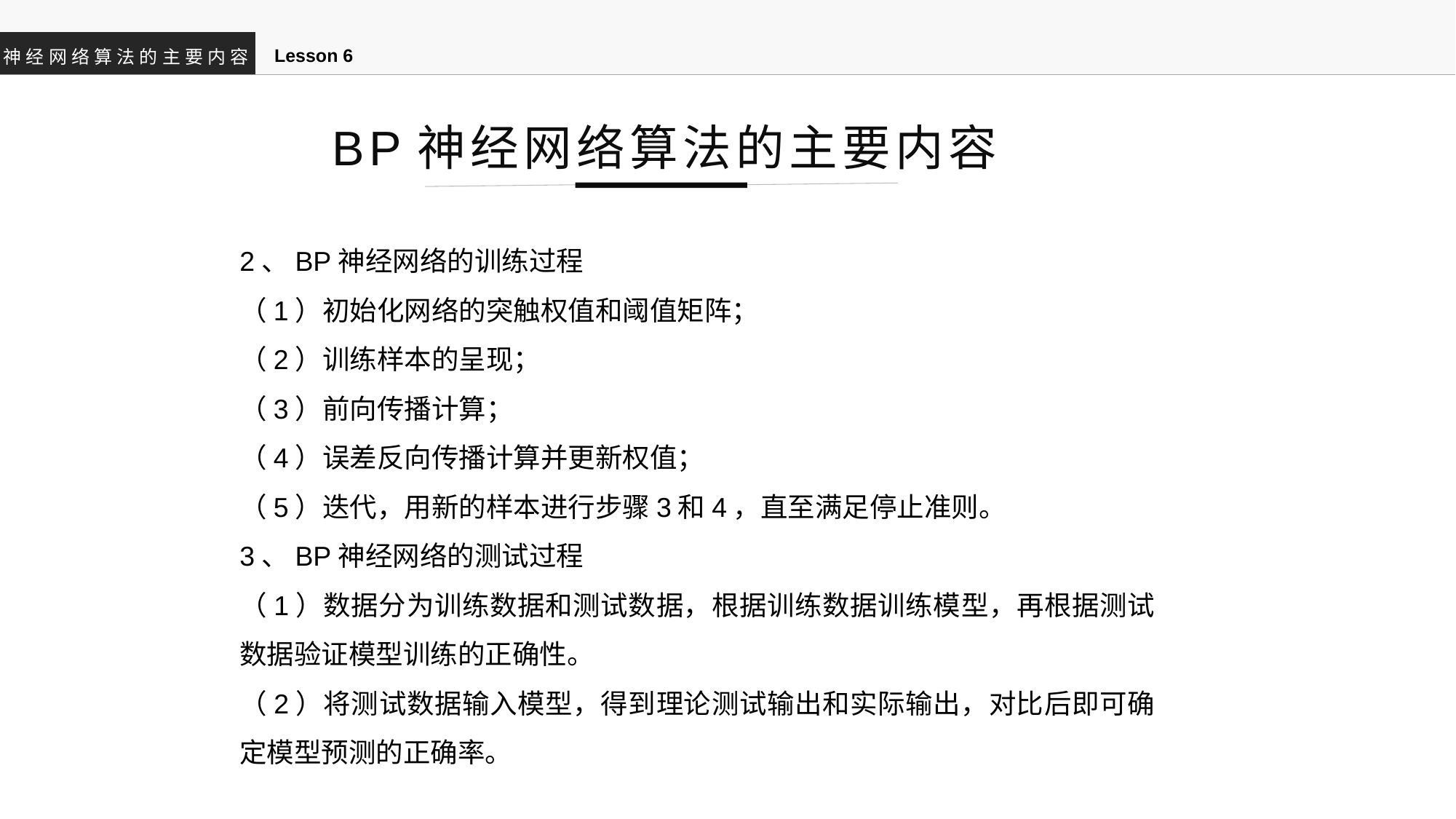

Lesson 6
神经网络算法的主要内容
BP神经网络算法的主要内容

2、BP神经网络的训练过程
（1）初始化网络的突触权值和阈值矩阵；
（2）训练样本的呈现；
（3）前向传播计算；
（4）误差反向传播计算并更新权值；
（5）迭代，用新的样本进行步骤3和4，直至满足停止准则。
3、BP神经网络的测试过程
（1）数据分为训练数据和测试数据，根据训练数据训练模型，再根据测试数据验证模型训练的正确性。
（2）将测试数据输入模型，得到理论测试输出和实际输出，对比后即可确定模型预测的正确率。